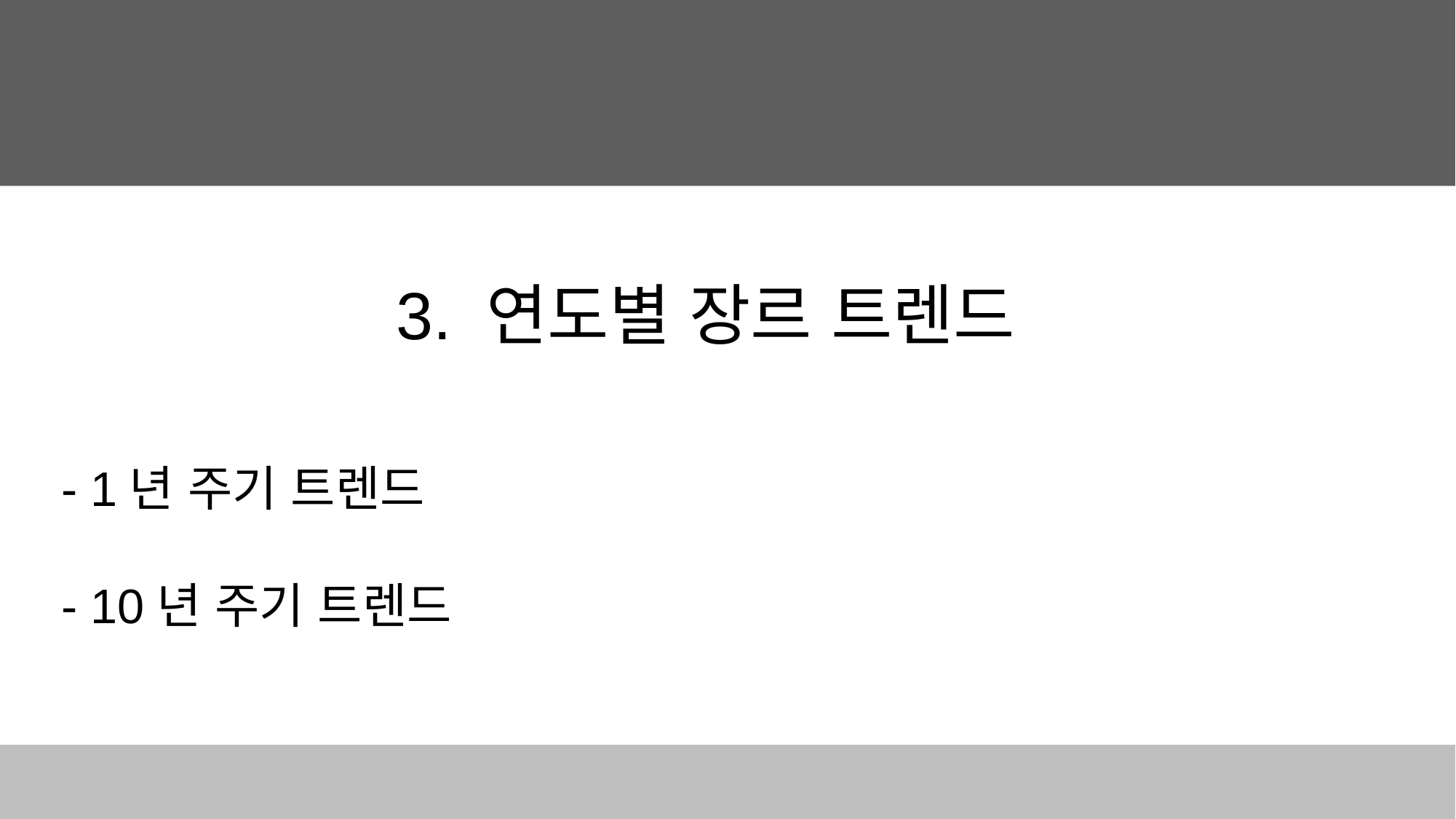

# 3. 연도별 장르 트렌드
- 1년 주기 트렌드
- 10년 주기 트렌드